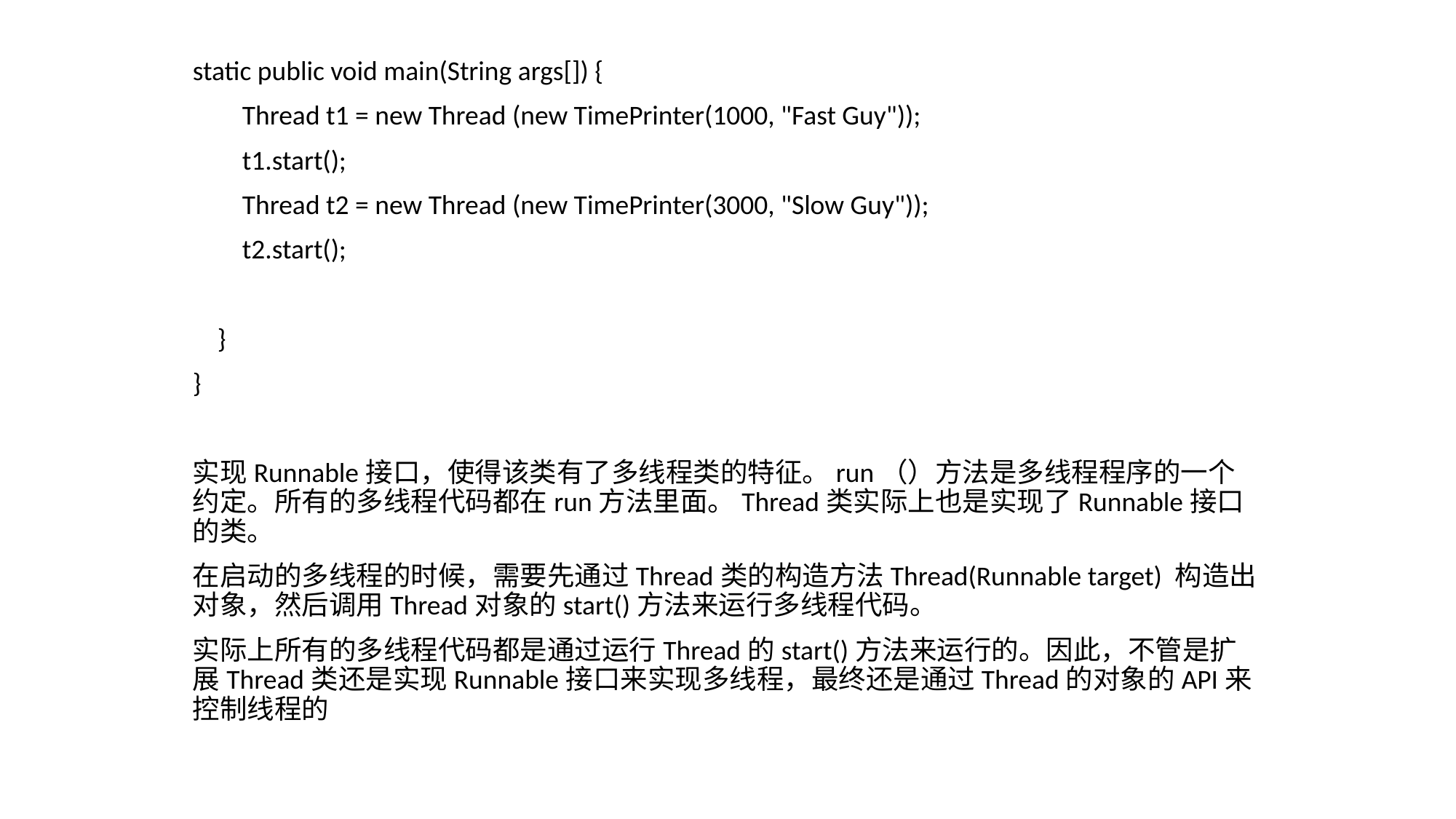

static public void main(String args[]) {
        Thread t1 = new Thread (new TimePrinter(1000, "Fast Guy"));
        t1.start();
        Thread t2 = new Thread (new TimePrinter(3000, "Slow Guy"));
        t2.start();

    }
}

实现Runnable接口，使得该类有了多线程类的特征。run（）方法是多线程程序的一个约定。所有的多线程代码都在run方法里面。Thread类实际上也是实现了Runnable接口的类。
在启动的多线程的时候，需要先通过Thread类的构造方法Thread(Runnable target) 构造出对象，然后调用Thread对象的start()方法来运行多线程代码。
实际上所有的多线程代码都是通过运行Thread的start()方法来运行的。因此，不管是扩展Thread类还是实现Runnable接口来实现多线程，最终还是通过Thread的对象的API来控制线程的